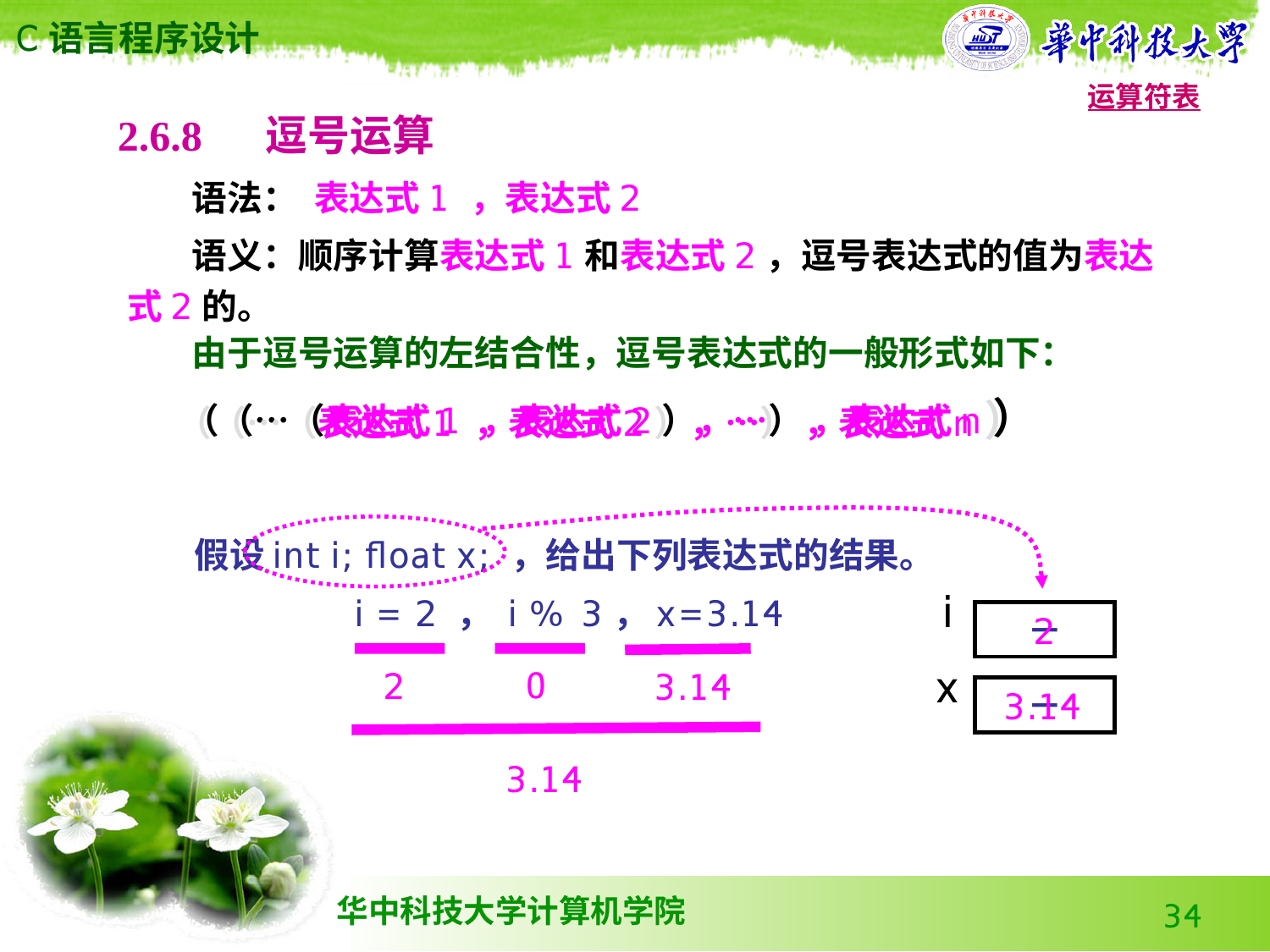

运算符表
2.6.8 　逗号运算
       语法：  表达式1 ，表达式2
       语义：顺序计算表达式1和表达式2，逗号表达式的值为表达式2的。
       由于逗号运算的左结合性，逗号表达式的一般形式如下：
      （（…（表达式1 ，表达式2），…） ，表达式n）
          （（…（表达式1 ，表达式2），…） ，表达式n）

i
－
x
－
      假设int i; float x; ，给出下列表达式的结果。
                     i = 2 ， i % 3，x=3.14
2

0
2
3.14
3.14

3.14
34